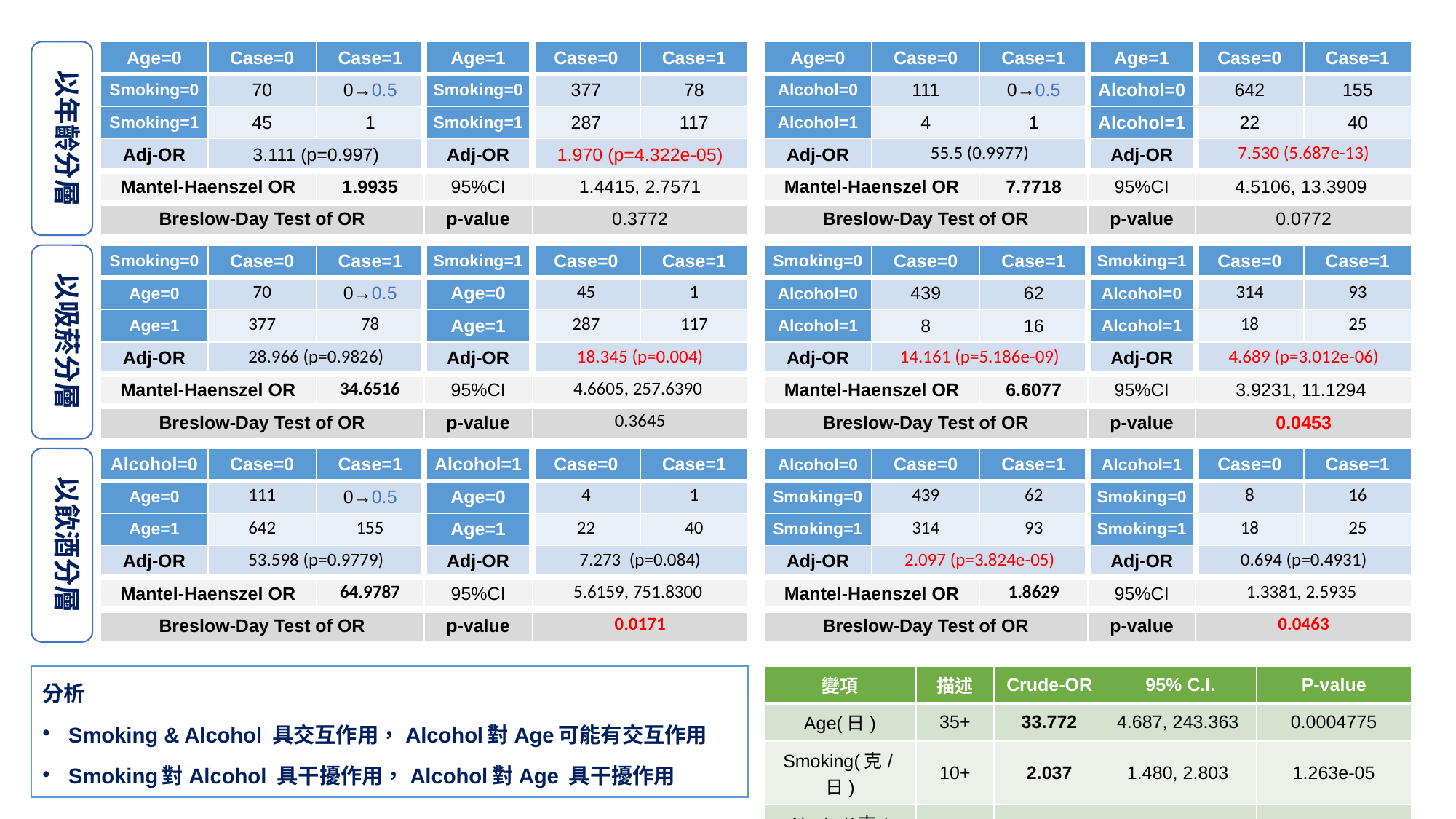

以年齡分層
| Age=0 | Case=0 | Case=1 | Age=1 | Case=0 | Case=1 |
| --- | --- | --- | --- | --- | --- |
| Smoking=0 | 70 | 0→0.5 | Smoking=0 | 377 | 78 |
| Smoking=1 | 45 | 1 | Smoking=1 | 287 | 117 |
| Adj-OR | 3.111 (p=0.997) |  | Adj-OR | 1.970 (p=4.322e-05) |  |
| Mantel-Haenszel OR |  | 1.9935 | 95%CI | 1.4415, 2.7571 |  |
| Breslow-Day Test of OR |  |  | p-value | 0.3772 |  |
| Age=0 | Case=0 | Case=1 | Age=1 | Case=0 | Case=1 |
| --- | --- | --- | --- | --- | --- |
| Alcohol=0 | 111 | 0→0.5 | Alcohol=0 | 642 | 155 |
| Alcohol=1 | 4 | 1 | Alcohol=1 | 22 | 40 |
| Adj-OR | 55.5 (0.9977) |  | Adj-OR | 7.530 (5.687e-13) |  |
| Mantel-Haenszel OR |  | 7.7718 | 95%CI | 4.5106, 13.3909 |  |
| Breslow-Day Test of OR |  |  | p-value | 0.0772 |  |
以吸菸分層
| Smoking=0 | Case=0 | Case=1 | Smoking=1 | Case=0 | Case=1 |
| --- | --- | --- | --- | --- | --- |
| Age=0 | 70 | 0→0.5 | Age=0 | 45 | 1 |
| Age=1 | 377 | 78 | Age=1 | 287 | 117 |
| Adj-OR | 28.966 (p=0.9826) |  | Adj-OR | 18.345 (p=0.004) |  |
| Mantel-Haenszel OR |  | 34.6516 | 95%CI | 4.6605, 257.6390 |  |
| Breslow-Day Test of OR |  |  | p-value | 0.3645 |  |
| Smoking=0 | Case=0 | Case=1 | Smoking=1 | Case=0 | Case=1 |
| --- | --- | --- | --- | --- | --- |
| Alcohol=0 | 439 | 62 | Alcohol=0 | 314 | 93 |
| Alcohol=1 | 8 | 16 | Alcohol=1 | 18 | 25 |
| Adj-OR | 14.161 (p=5.186e-09) |  | Adj-OR | 4.689 (p=3.012e-06) |  |
| Mantel-Haenszel OR |  | 6.6077 | 95%CI | 3.9231, 11.1294 |  |
| Breslow-Day Test of OR |  |  | p-value | 0.0453 |  |
以飲酒分層
| Alcohol=0 | Case=0 | Case=1 | Alcohol=1 | Case=0 | Case=1 |
| --- | --- | --- | --- | --- | --- |
| Age=0 | 111 | 0→0.5 | Age=0 | 4 | 1 |
| Age=1 | 642 | 155 | Age=1 | 22 | 40 |
| Adj-OR | 53.598 (p=0.9779) |  | Adj-OR | 7.273 (p=0.084) |  |
| Mantel-Haenszel OR |  | 64.9787 | 95%CI | 5.6159, 751.8300 |  |
| Breslow-Day Test of OR |  |  | p-value | 0.0171 |  |
| Alcohol=0 | Case=0 | Case=1 | Alcohol=1 | Case=0 | Case=1 |
| --- | --- | --- | --- | --- | --- |
| Smoking=0 | 439 | 62 | Smoking=0 | 8 | 16 |
| Smoking=1 | 314 | 93 | Smoking=1 | 18 | 25 |
| Adj-OR | 2.097 (p=3.824e-05) |  | Adj-OR | 0.694 (p=0.4931) |  |
| Mantel-Haenszel OR |  | 1.8629 | 95%CI | 1.3381, 2.5935 |  |
| Breslow-Day Test of OR |  |  | p-value | 0.0463 |  |
| 變項 | 描述 | Crude-OR | 95% C.I. | P-value |
| --- | --- | --- | --- | --- |
| Age(日) | 35+ | 33.772 | 4.687, 243.363 | 0.0004775 |
| Smoking(克/日) | 10+ | 2.037 | 1.480, 2.803 | 1.263e-05 |
| Alcohol(克/日) | 120+ | 7.661 | 4.550, 12.897 | 1.84e-14 |
分析
Smoking & Alcohol 具交互作用，Alcohol對Age可能有交互作用
Smoking對Alcohol 具干擾作用，Alcohol對Age 具干擾作用